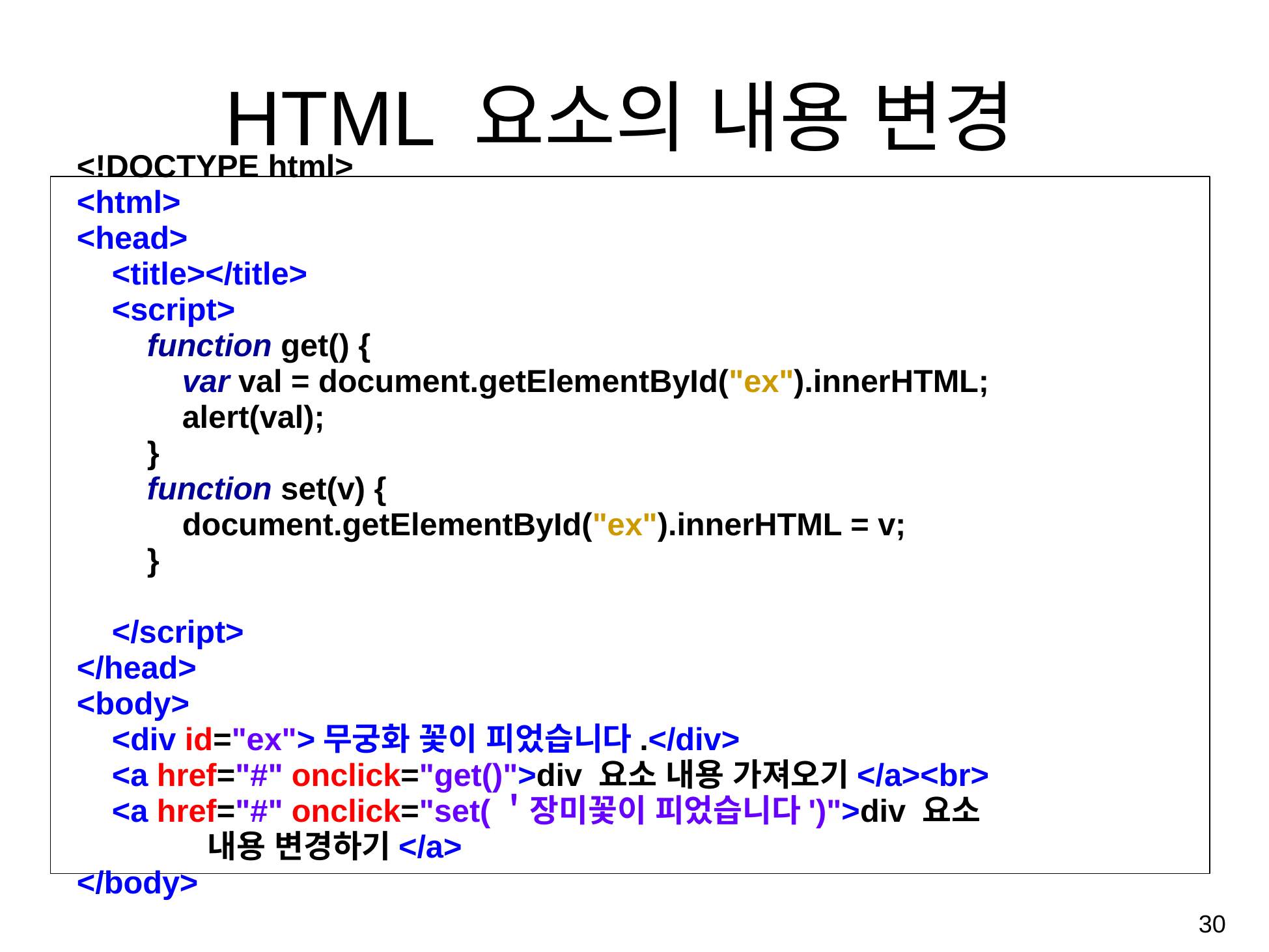

# HTML 요소의 내용 변경
<!DOCTYPE html>
<html>
<head>
    <title></title>
    <script>
        function get() {
            var val = document.getElementById("ex").innerHTML;
            alert(val);
        }
        function set(v) {
            document.getElementById("ex").innerHTML = v;
        }

    </script>
</head>
<body>
    <div id="ex">무궁화 꽃이 피었습니다.</div>
    <a href="#" onclick="get()">div 요소 내용 가져오기</a><br>
    <a href="#" onclick="set(＇장미꽃이 피었습니다')">div 요소
              내용 변경하기</a>
</body>
30